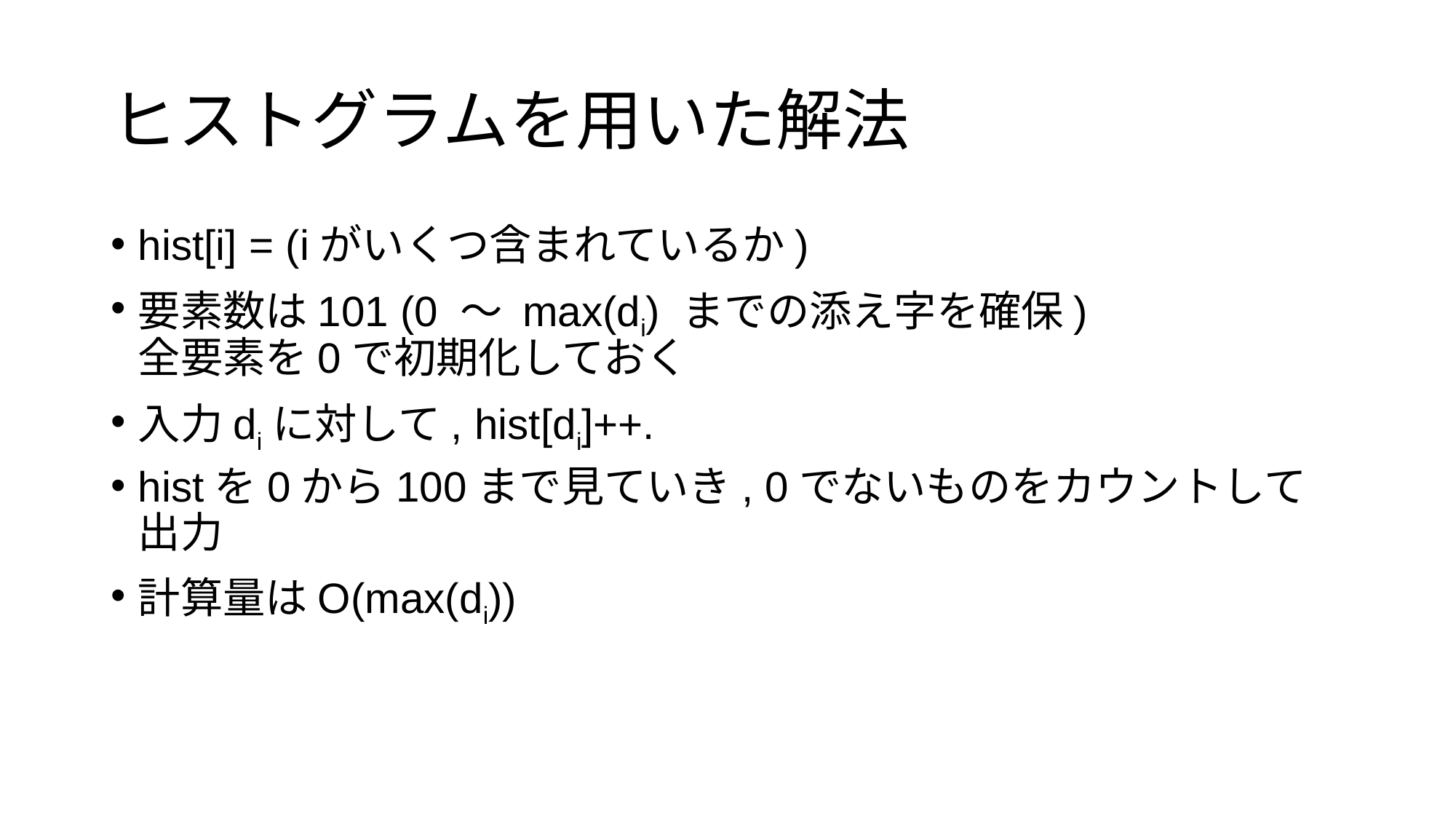

# ヒストグラムを用いた解法
hist[i] = (iがいくつ含まれているか)
要素数は101 (0 ～ max(di) までの添え字を確保)
全要素を0で初期化しておく
入力diに対して, hist[di]++.
histを0から100まで見ていき, 0でないものをカウントして出力
計算量はO(max(di))